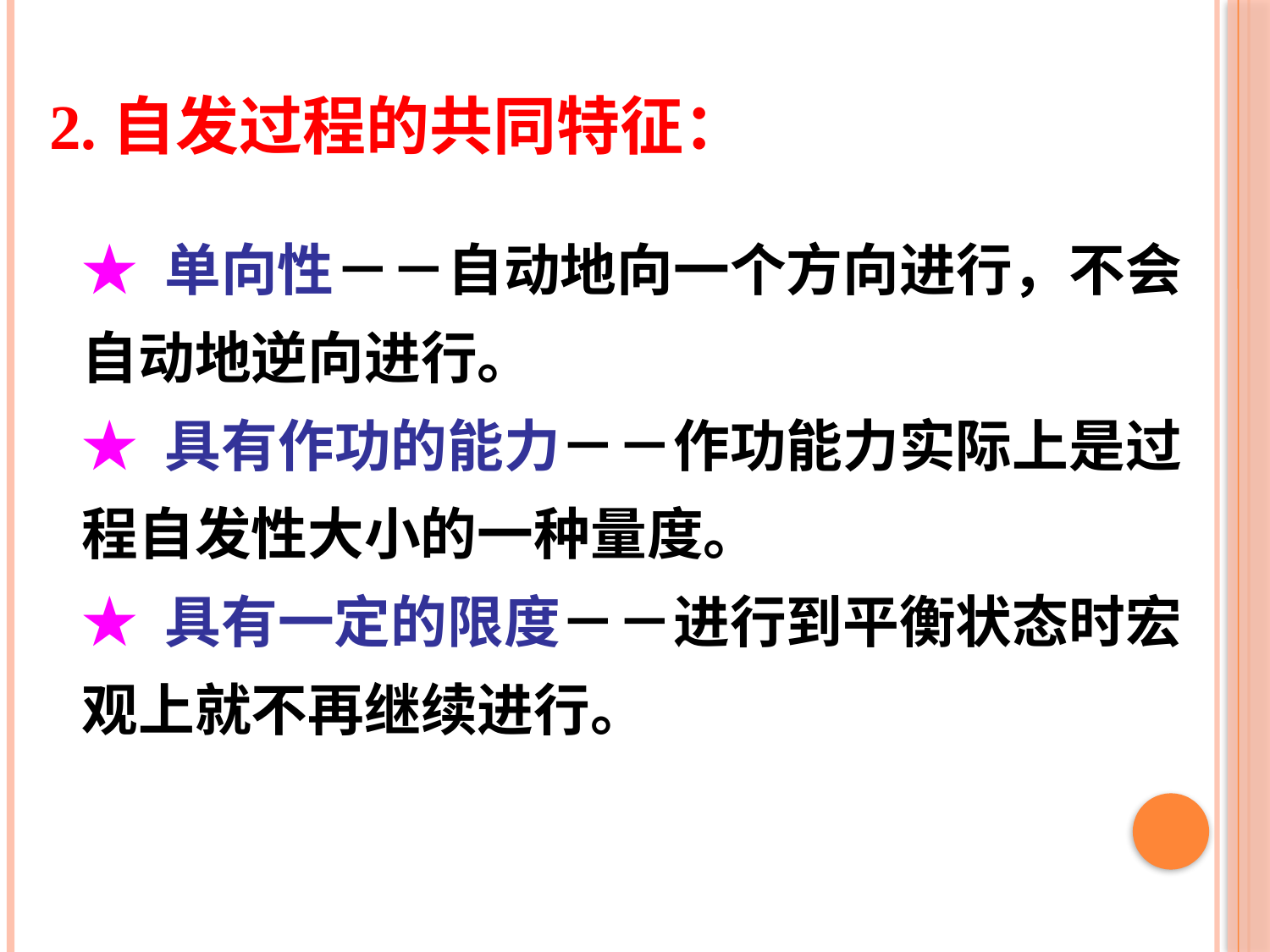

2.自发过程的共同特征：
★ 单向性－－自动地向一个方向进行，不会自动地逆向进行。
★ 具有作功的能力－－作功能力实际上是过程自发性大小的一种量度。
★ 具有一定的限度－－进行到平衡状态时宏观上就不再继续进行。
90